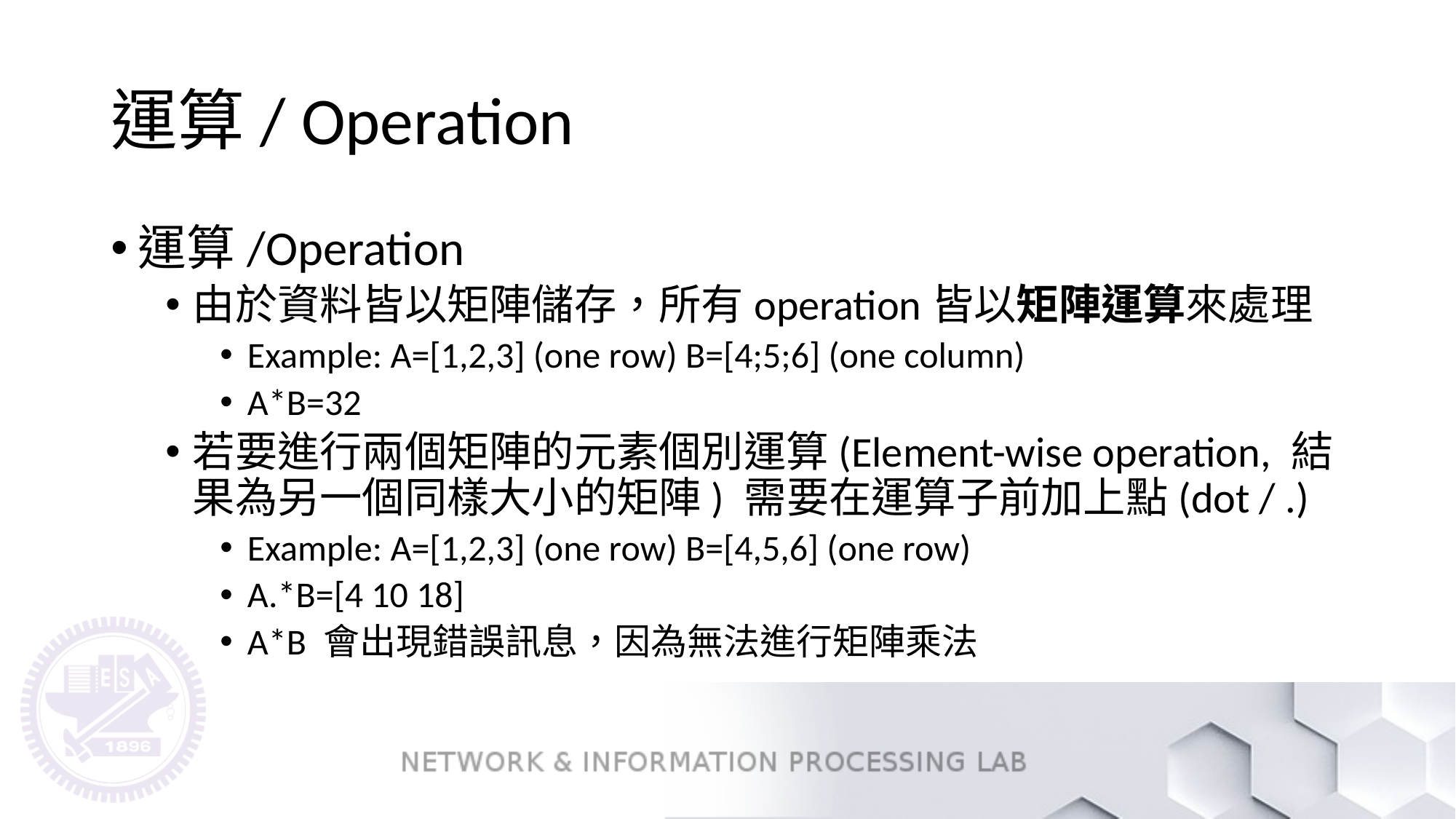

# 運算/ Operation
運算/Operation
由於資料皆以矩陣儲存，所有operation皆以矩陣運算來處理
Example: A=[1,2,3] (one row) B=[4;5;6] (one column)
A*B=32
若要進行兩個矩陣的元素個別運算(Element-wise operation, 結果為另一個同樣大小的矩陣) 需要在運算子前加上點(dot / .)
Example: A=[1,2,3] (one row) B=[4,5,6] (one row)
A.*B=[4 10 18]
A*B 會出現錯誤訊息，因為無法進行矩陣乘法